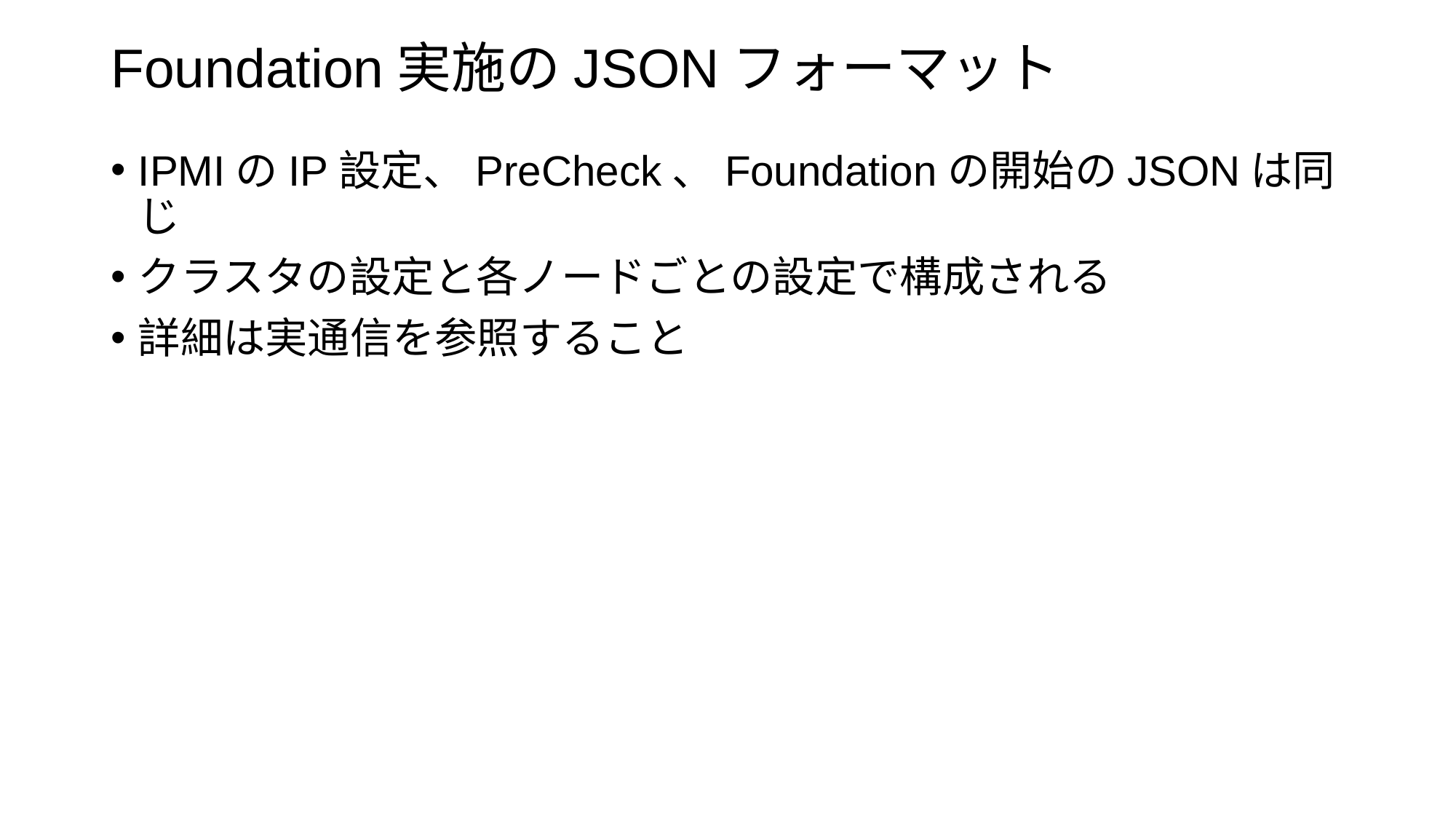

# Foundation実施のJSONフォーマット
IPMIのIP設定、PreCheck、Foundationの開始のJSONは同じ
クラスタの設定と各ノードごとの設定で構成される
詳細は実通信を参照すること